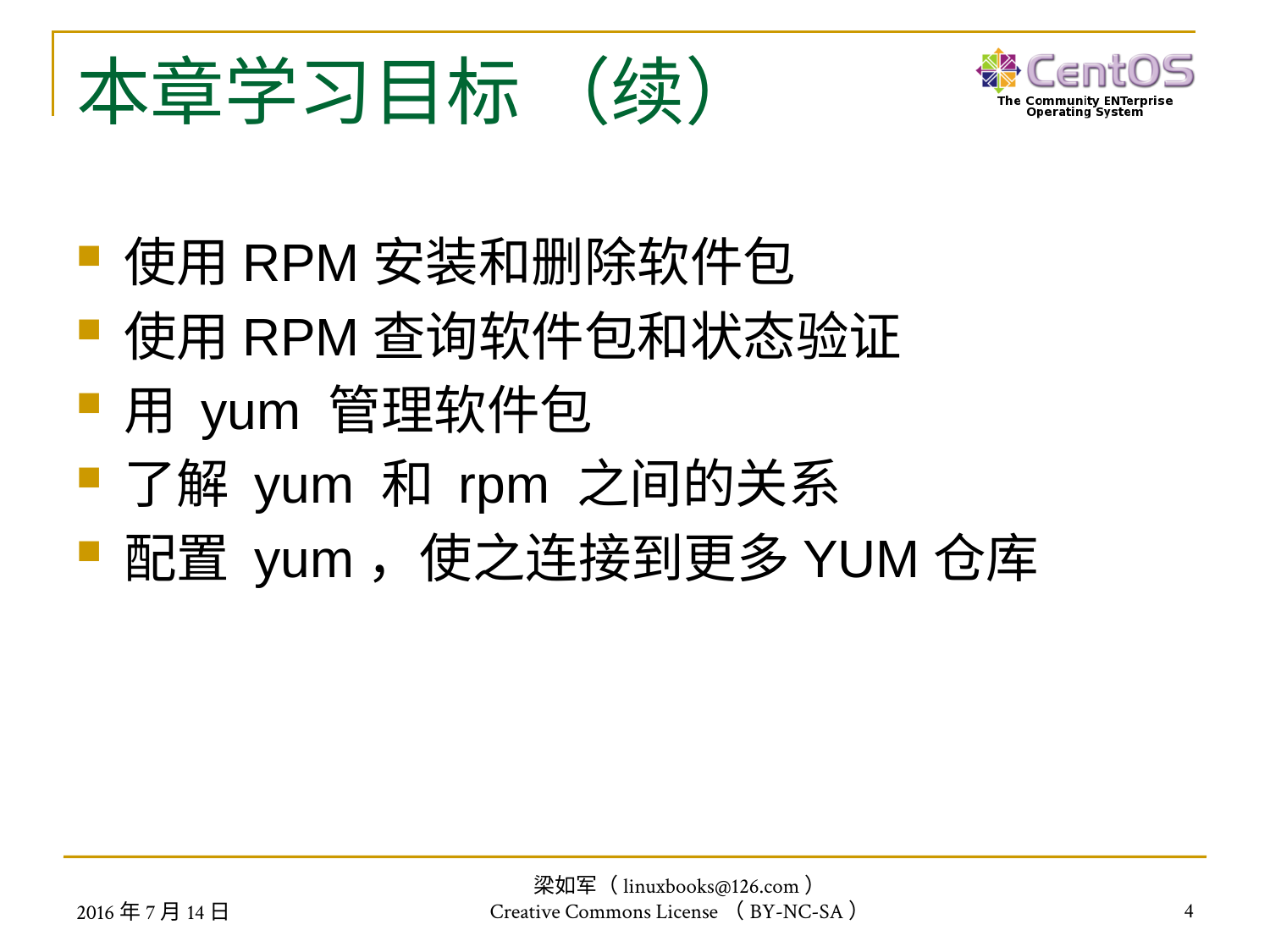

# 本章学习目标 （续）
使用RPM安装和删除软件包
使用RPM查询软件包和状态验证
用 yum 管理软件包
了解 yum 和 rpm 之间的关系
配置 yum，使之连接到更多YUM仓库
梁如军（linuxbooks@126.com）
Creative Commons License（BY-NC-SA）
2016年7月14日
4